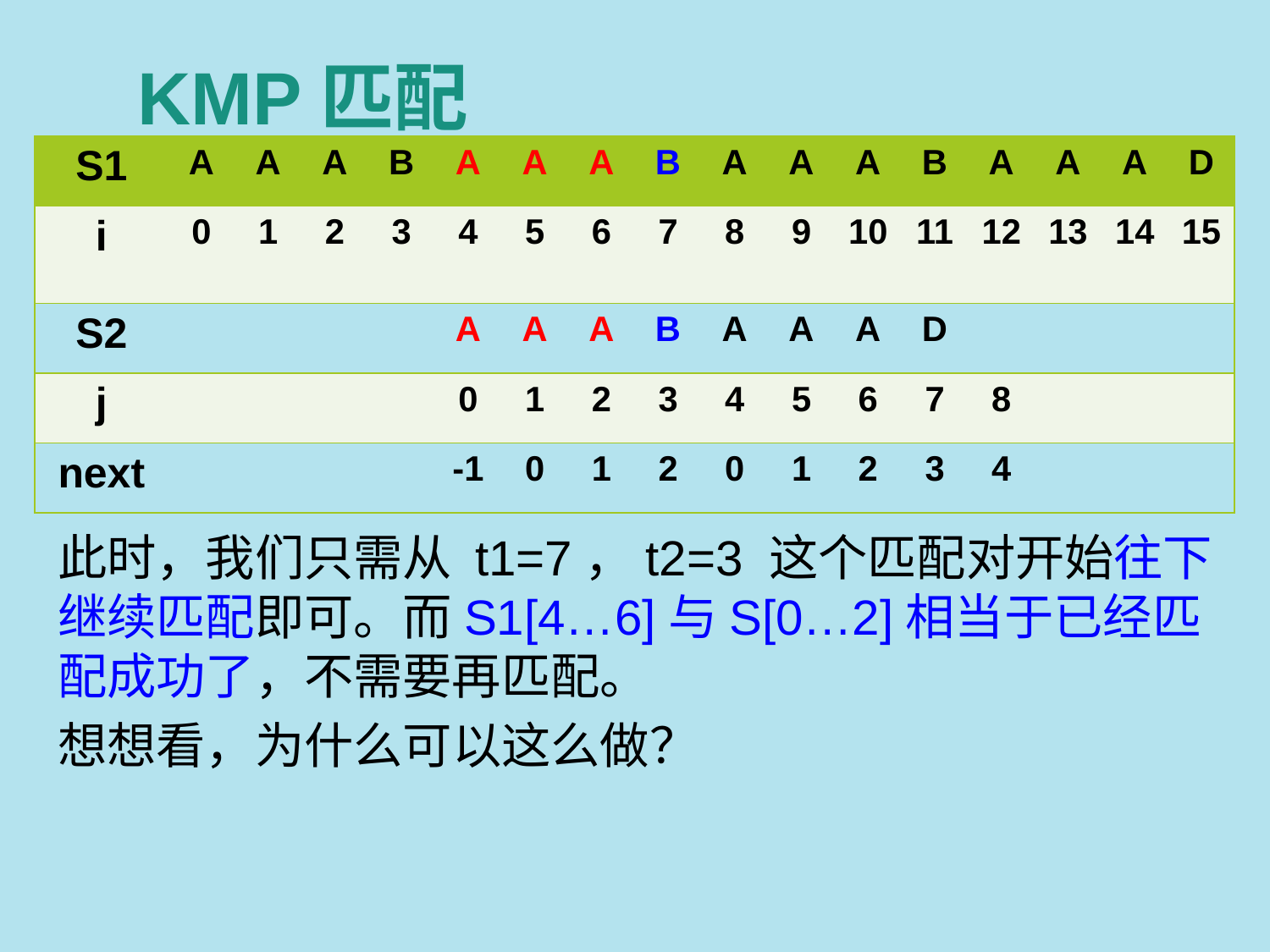

# KMP匹配
| S1 | A | A | A | B | A | A | A | B | A | A | A | B | A | A | A | D |
| --- | --- | --- | --- | --- | --- | --- | --- | --- | --- | --- | --- | --- | --- | --- | --- | --- |
| i | 0 | 1 | 2 | 3 | 4 | 5 | 6 | 7 | 8 | 9 | 10 | 11 | 12 | 13 | 14 | 15 |
| S2 |  |  |  |  | A | A | A | B | A | A | A | D |  |  |  |  |
| j |  |  |  |  | 0 | 1 | 2 | 3 | 4 | 5 | 6 | 7 | 8 |  |  |  |
| next |  |  |  |  | -1 | 0 | 1 | 2 | 0 | 1 | 2 | 3 | 4 |  |  |  |

此时，我们只需从 t1=7，t2=3 这个匹配对开始往下继续匹配即可。而S1[4…6]与S[0…2]相当于已经匹配成功了，不需要再匹配。
想想看，为什么可以这么做？